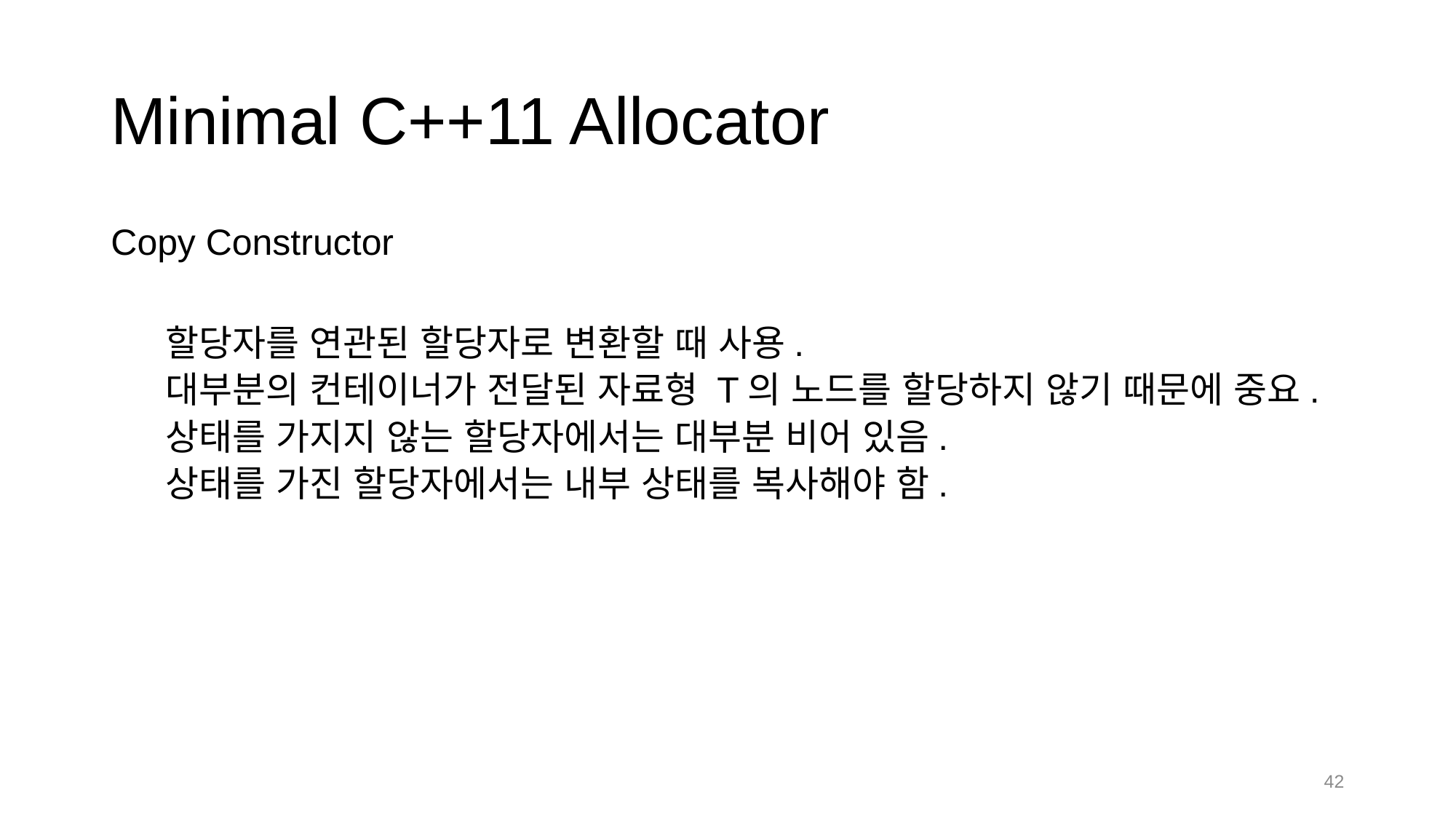

# Minimal C++11 Allocator
Copy Constructor

할당자를 연관된 할당자로 변환할 때 사용.
대부분의 컨테이너가 전달된 자료형 T의 노드를 할당하지 않기 때문에 중요.
상태를 가지지 않는 할당자에서는 대부분 비어 있음.
상태를 가진 할당자에서는 내부 상태를 복사해야 함.
42